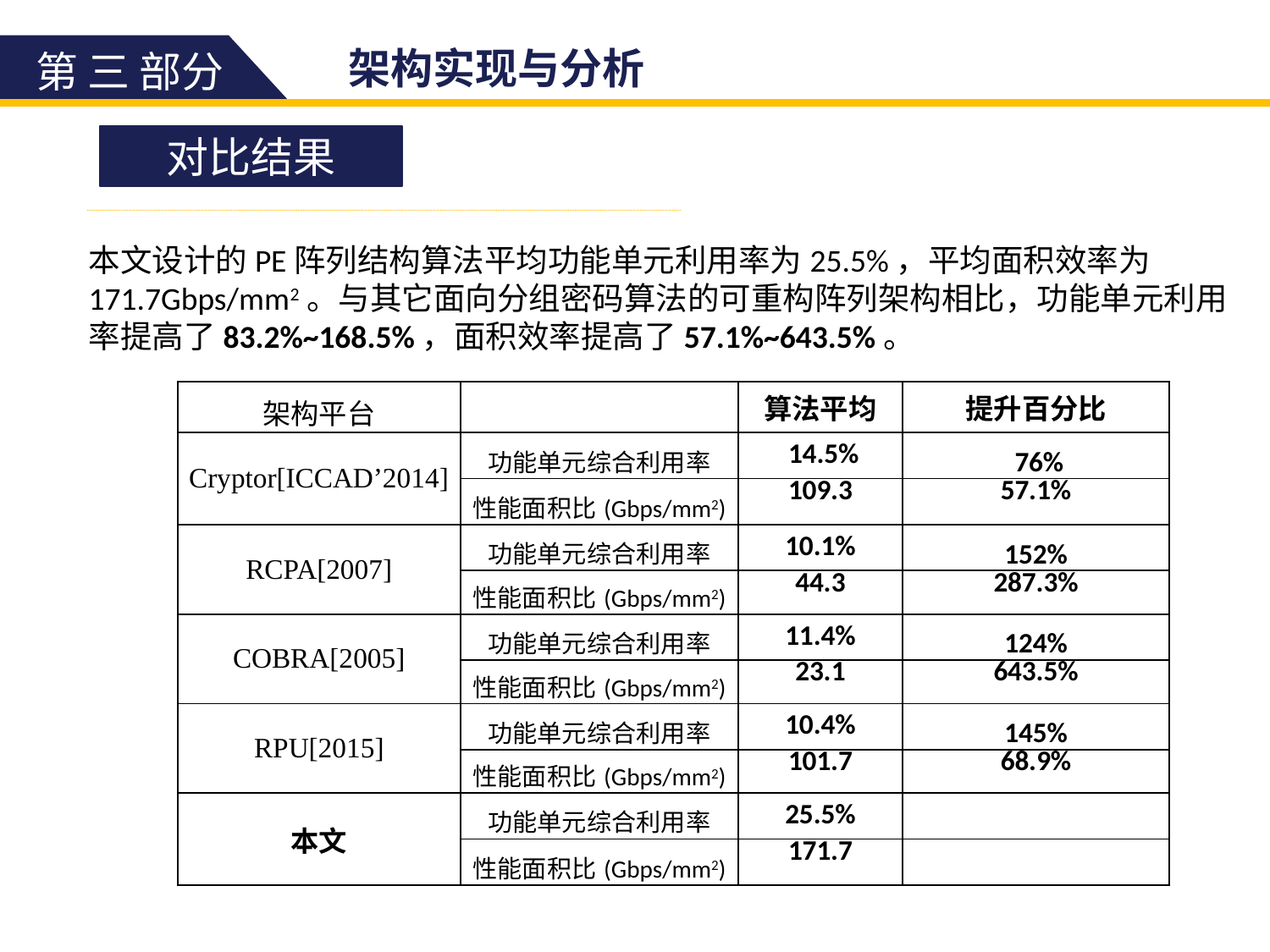

架构实现与分析

第 三 部分

对比结果

本文设计的PE阵列结构算法平均功能单元利用率为25.5%，平均面积效率为171.7Gbps/mm2。与其它面向分组密码算法的可重构阵列架构相比，功能单元利用率提高了83.2%~168.5%，面积效率提高了57.1%~643.5%。
| 架构平台 |  | 算法平均 | 提升百分比 |
| --- | --- | --- | --- |
| Cryptor[ICCAD’2014] | 功能单元综合利用率 | 14.5% | 76% |
|  | 性能面积比(Gbps/mm2) | 109.3 | 57.1% |
| RCPA[2007] | 功能单元综合利用率 | 10.1% | 152% |
|  | 性能面积比(Gbps/mm2) | 44.3 | 287.3% |
| COBRA[2005] | 功能单元综合利用率 | 11.4% | 124% |
|  | 性能面积比(Gbps/mm2) | 23.1 | 643.5% |
| RPU[2015] | 功能单元综合利用率 | 10.4% | 145% |
|  | 性能面积比(Gbps/mm2) | 101.7 | 68.9% |
| 本文 | 功能单元综合利用率 | 25.5% |  |
|  | 性能面积比(Gbps/mm2) | 171.7 |  |